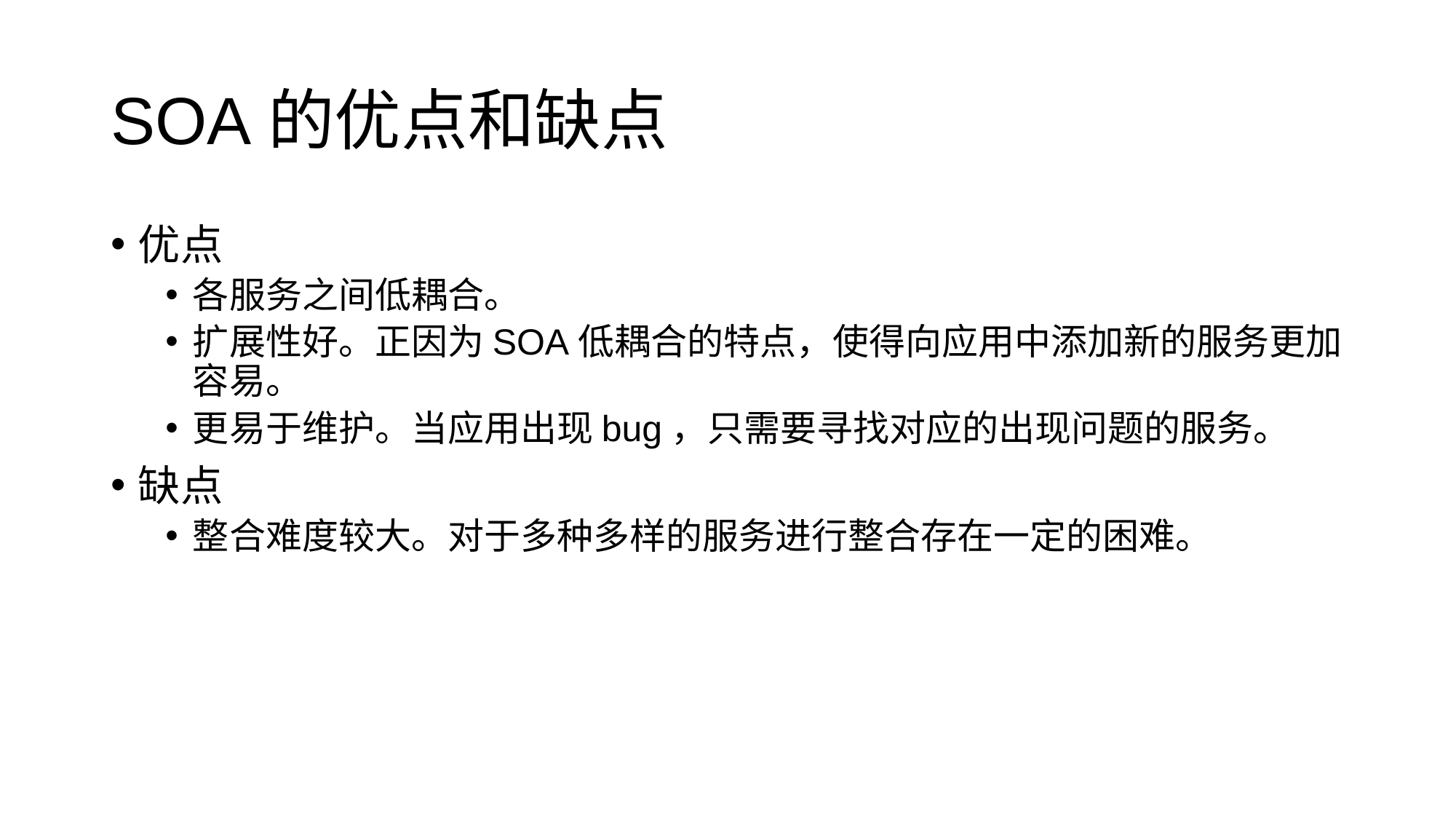

# SOA的优点和缺点
优点
各服务之间低耦合。
扩展性好。正因为SOA低耦合的特点，使得向应用中添加新的服务更加容易。
更易于维护。当应用出现bug，只需要寻找对应的出现问题的服务。
缺点
整合难度较大。对于多种多样的服务进行整合存在一定的困难。